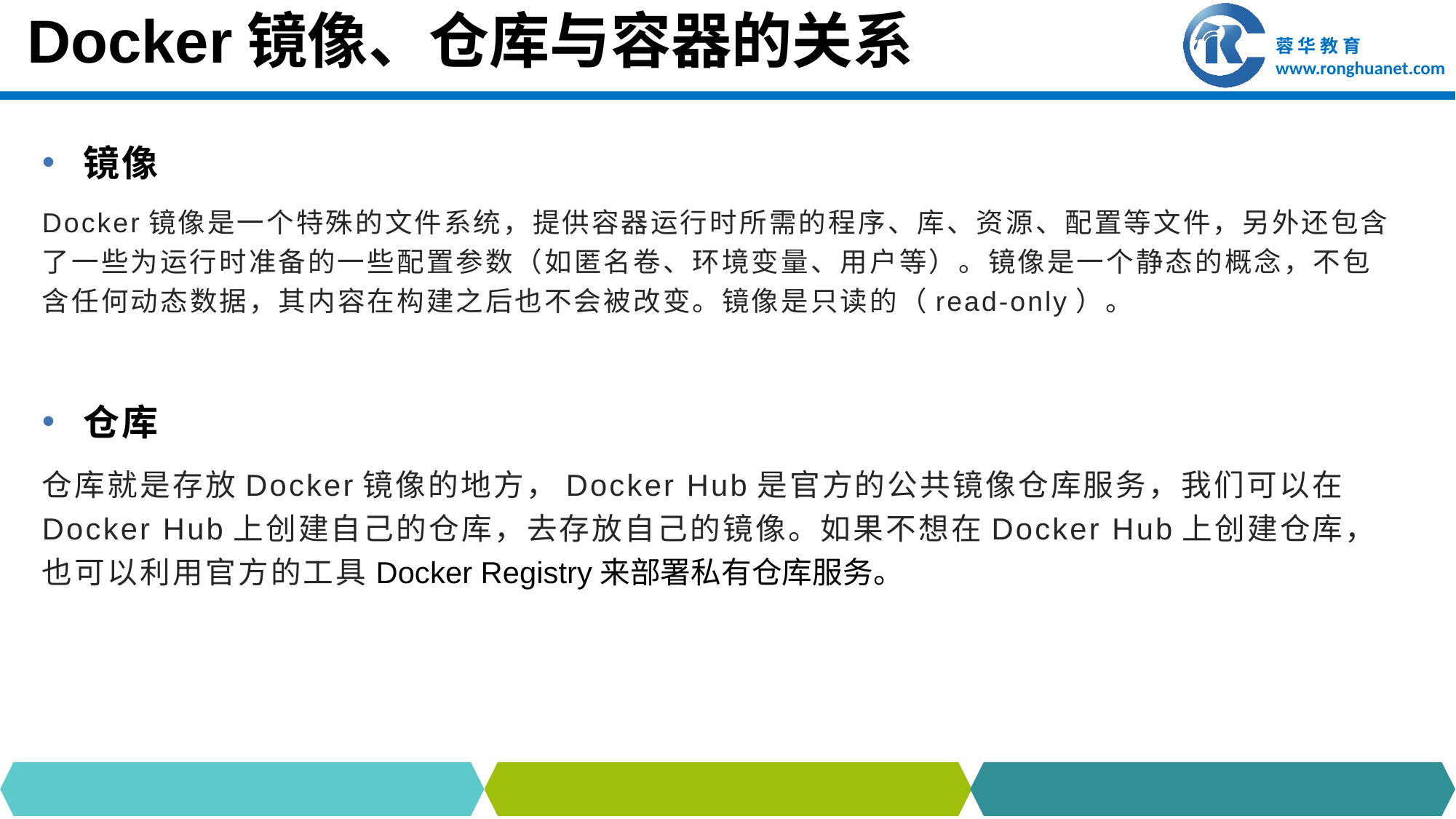

# Docker镜像、仓库与容器的关系
镜像
Docker镜像是一个特殊的文件系统，提供容器运行时所需的程序、库、资源、配置等文件，另外还包含了一些为运行时准备的一些配置参数（如匿名卷、环境变量、用户等）。镜像是一个静态的概念，不包含任何动态数据，其内容在构建之后也不会被改变。镜像是只读的（read-only）。

仓库
仓库就是存放Docker镜像的地方，Docker Hub是官方的公共镜像仓库服务，我们可以在Docker Hub上创建自己的仓库，去存放自己的镜像。如果不想在Docker Hub上创建仓库，也可以利用官方的工具Docker Registry来部署私有仓库服务。